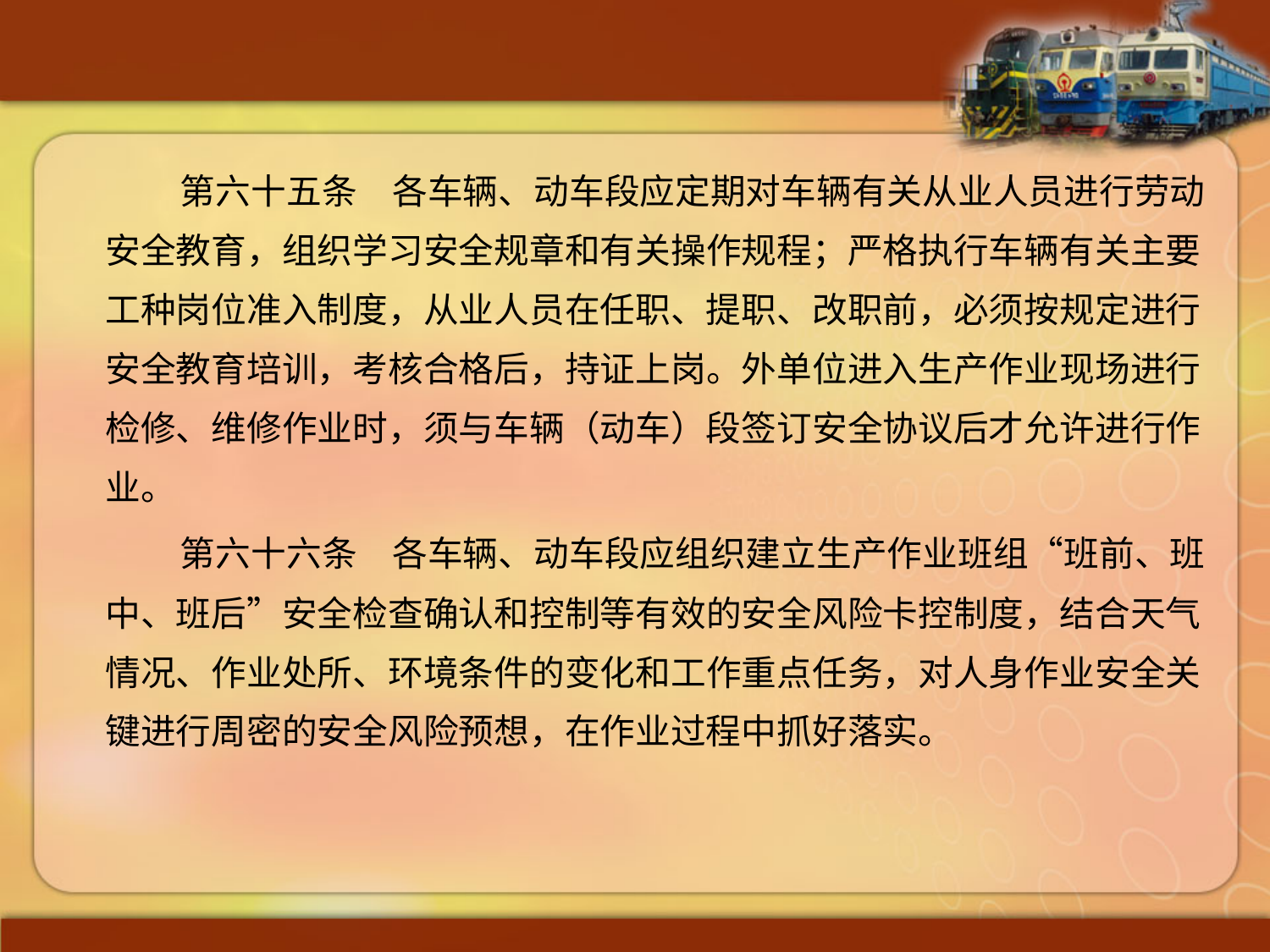

#
第六十五条　各车辆、动车段应定期对车辆有关从业人员进行劳动安全教育，组织学习安全规章和有关操作规程；严格执行车辆有关主要工种岗位准入制度，从业人员在任职、提职、改职前，必须按规定进行安全教育培训，考核合格后，持证上岗。外单位进入生产作业现场进行检修、维修作业时，须与车辆（动车）段签订安全协议后才允许进行作业。
第六十六条　各车辆、动车段应组织建立生产作业班组“班前、班中、班后”安全检查确认和控制等有效的安全风险卡控制度，结合天气情况、作业处所、环境条件的变化和工作重点任务，对人身作业安全关键进行周密的安全风险预想，在作业过程中抓好落实。